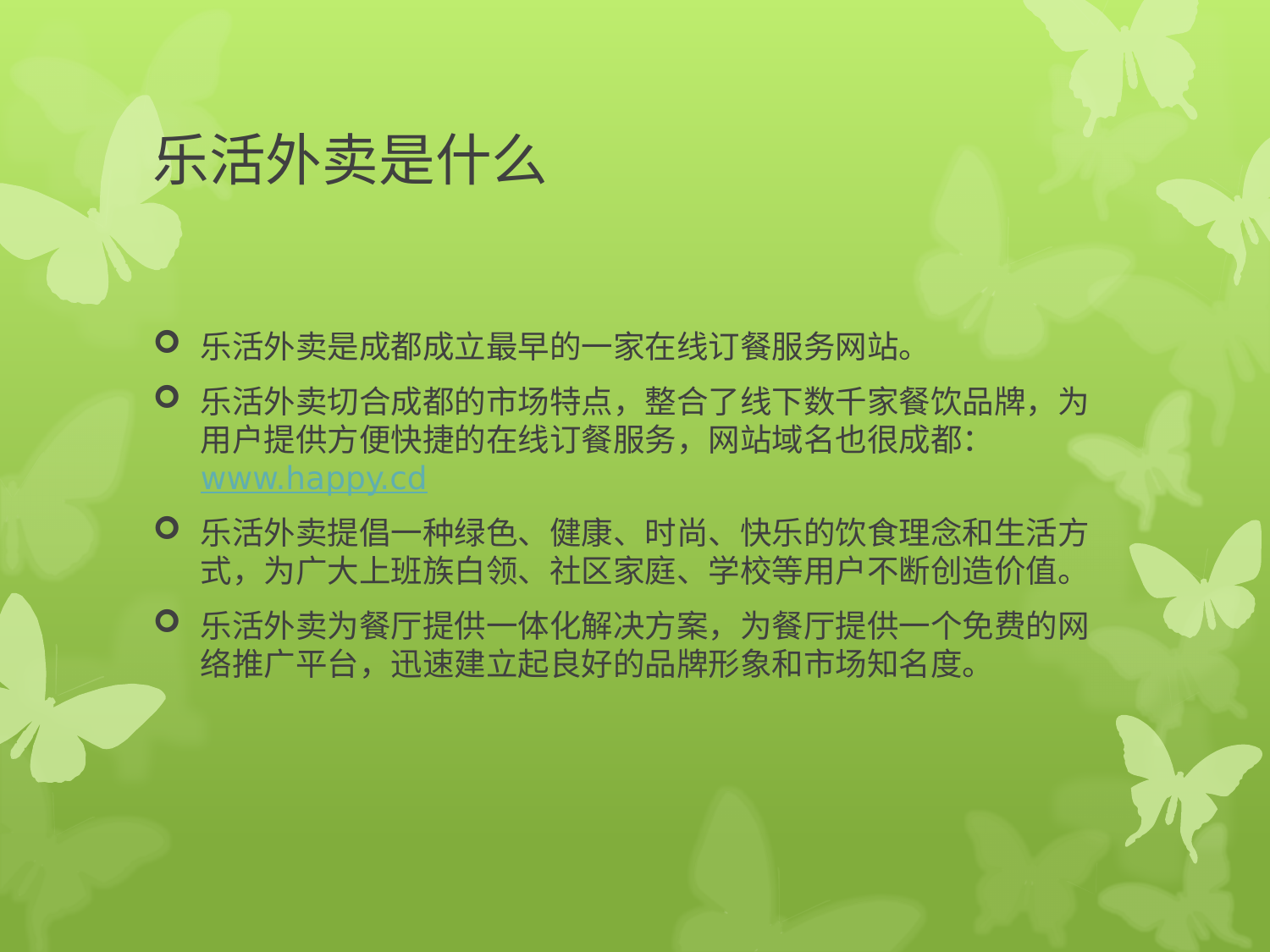

# 乐活外卖是什么
乐活外卖是成都成立最早的一家在线订餐服务网站。
乐活外卖切合成都的市场特点，整合了线下数千家餐饮品牌，为用户提供方便快捷的在线订餐服务，网站域名也很成都：www.happy.cd
乐活外卖提倡一种绿色、健康、时尚、快乐的饮食理念和生活方式，为广大上班族白领、社区家庭、学校等用户不断创造价值。
乐活外卖为餐厅提供一体化解决方案，为餐厅提供一个免费的网络推广平台，迅速建立起良好的品牌形象和市场知名度。